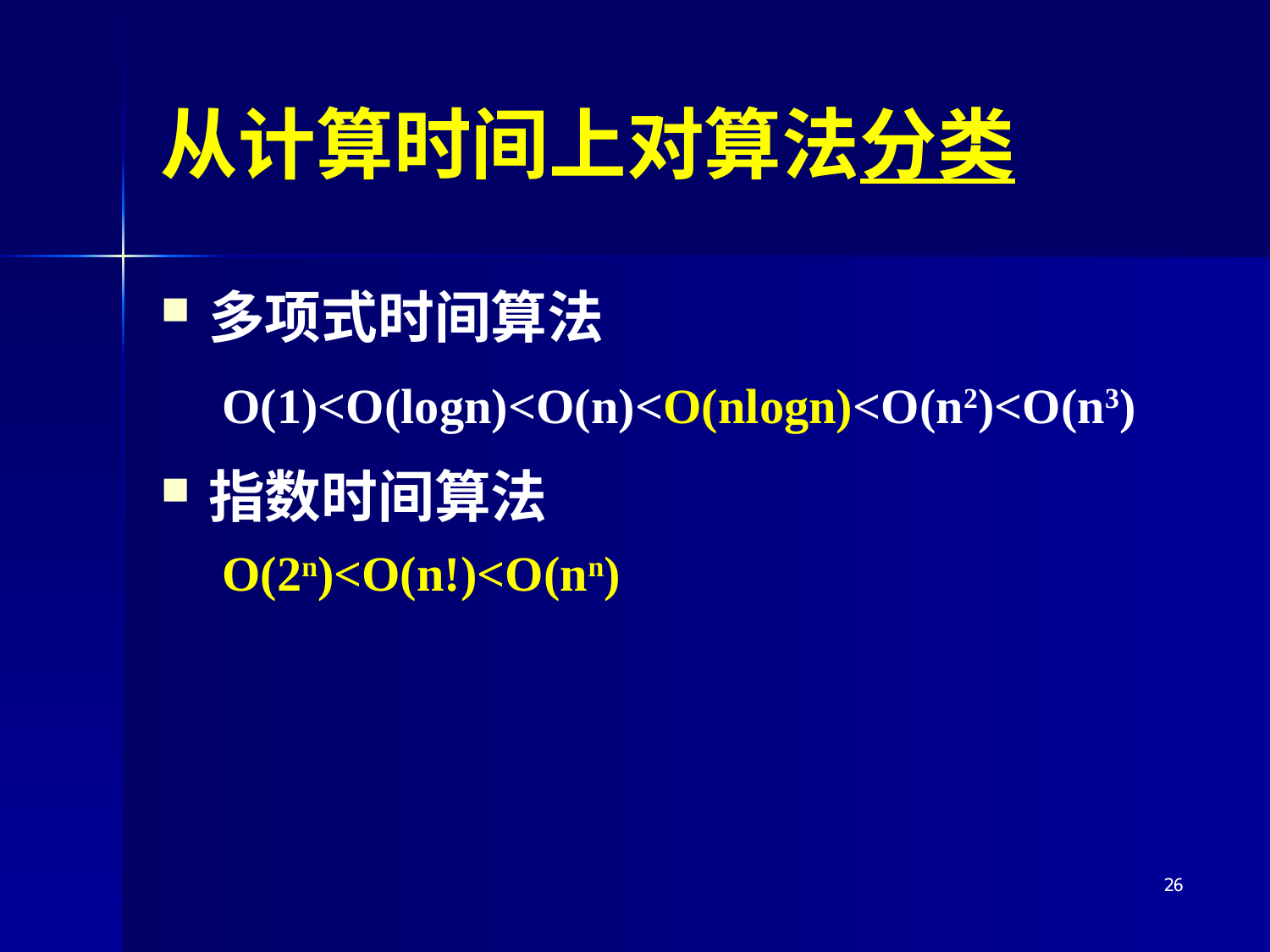

# 从计算时间上对算法分类
多项式时间算法
　O(1)<O(logn)<O(n)<O(nlogn)<O(n2)<O(n3)
指数时间算法
　O(2n)<O(n!)<O(nn)

26